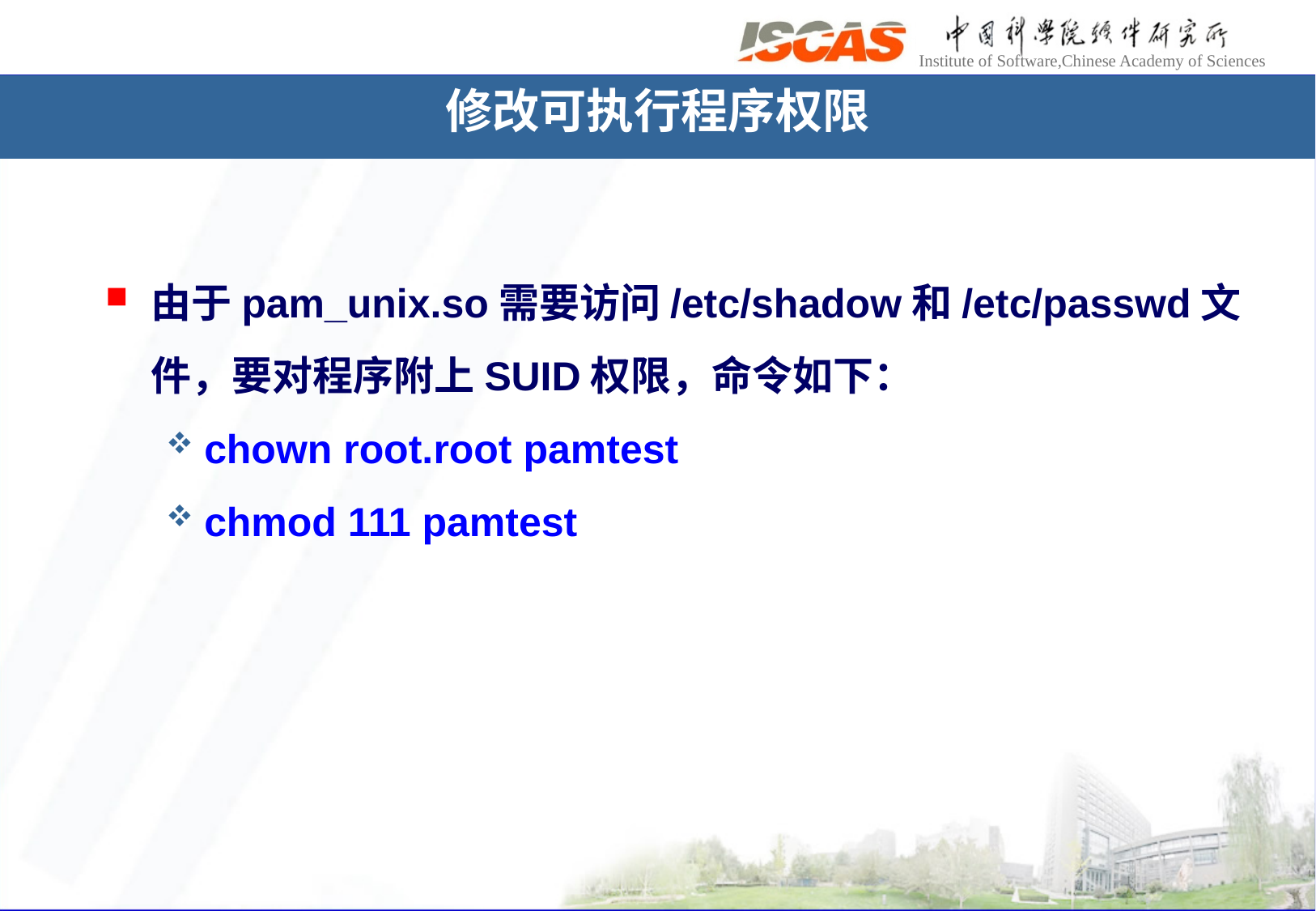

# 修改可执行程序权限
由于pam_unix.so需要访问/etc/shadow和/etc/passwd文件，要对程序附上SUID权限，命令如下：
chown root.root pamtest
chmod 111 pamtest